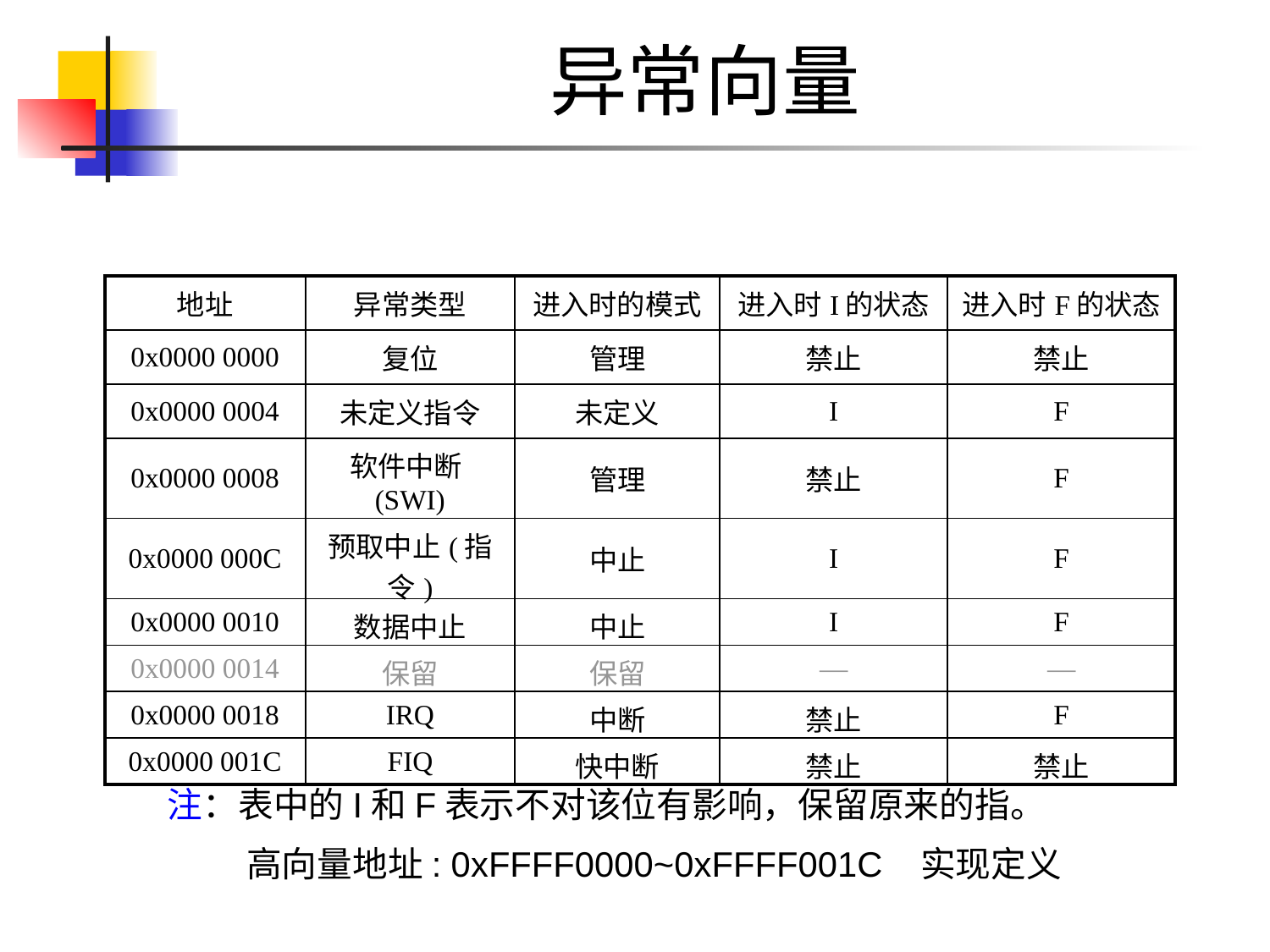

异常向量
| 地址 | 异常类型 | 进入时的模式 | 进入时I的状态 | 进入时F的状态 |
| --- | --- | --- | --- | --- |
| 0x0000 0000 | 复位 | 管理 | 禁止 | 禁止 |
| 0x0000 0004 | 未定义指令 | 未定义 | I | F |
| 0x0000 0008 | 软件中断(SWI) | 管理 | 禁止 | F |
| 0x0000 000C | 预取中止(指令) | 中止 | I | F |
| 0x0000 0010 | 数据中止 | 中止 | I | F |
| 0x0000 0014 | 保留 | 保留 | — | — |
| 0x0000 0018 | IRQ | 中断 | 禁止 | F |
| 0x0000 001C | FIQ | 快中断 | 禁止 | 禁止 |
注：表中的I和F表示不对该位有影响，保留原来的指。
         高向量地址: 0xFFFF0000~0xFFFF001C   实现定义